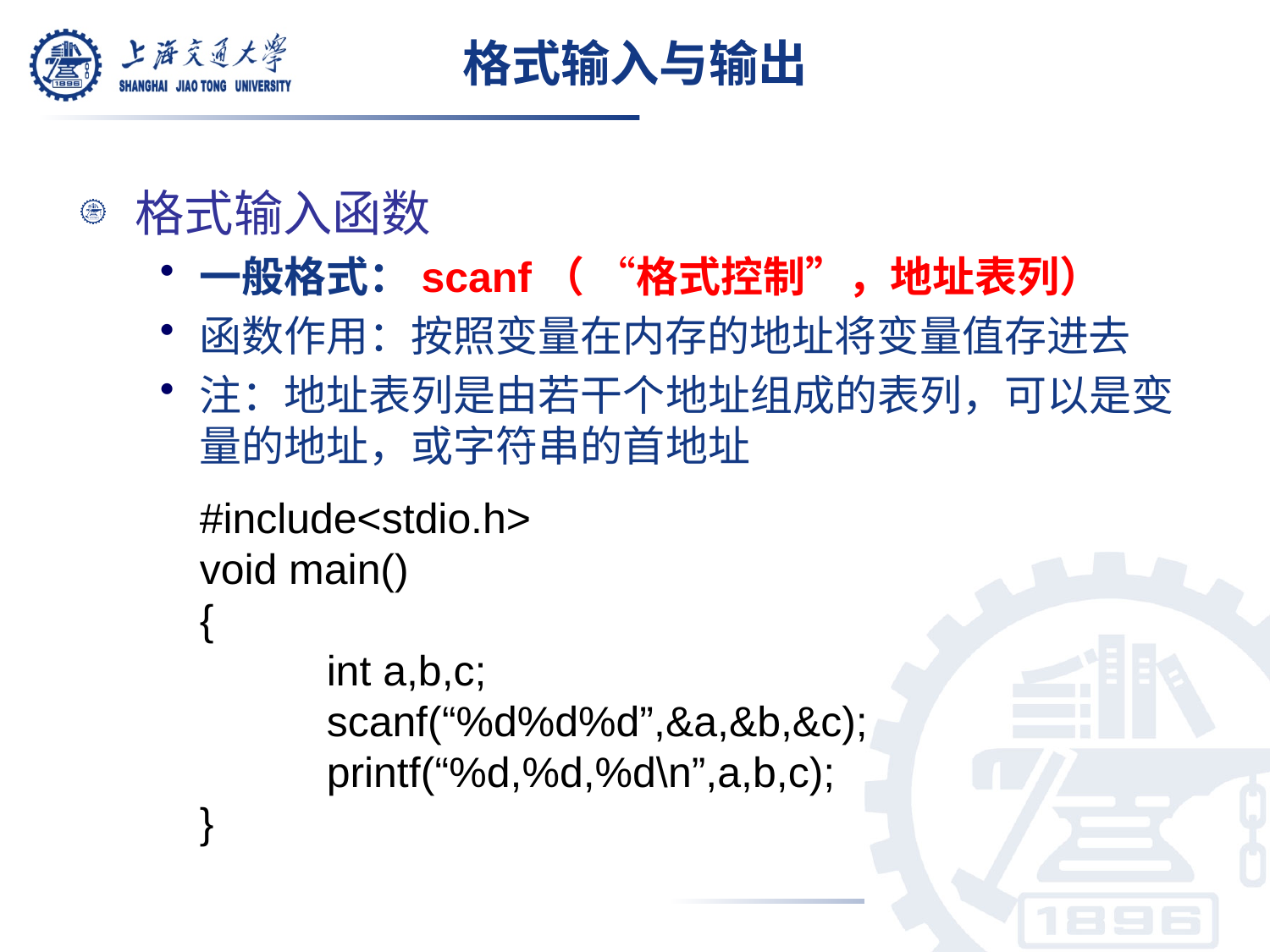

# 格式输入与输出
格式输入函数
一般格式：scanf（ “格式控制”，地址表列）
函数作用：按照变量在内存的地址将变量值存进去
注：地址表列是由若干个地址组成的表列，可以是变量的地址，或字符串的首地址
	#include<stdio.h>
void main()
{
	int a,b,c;
	scanf(“%d%d%d”,&a,&b,&c);
	printf(“%d,%d,%d\n”,a,b,c);
}